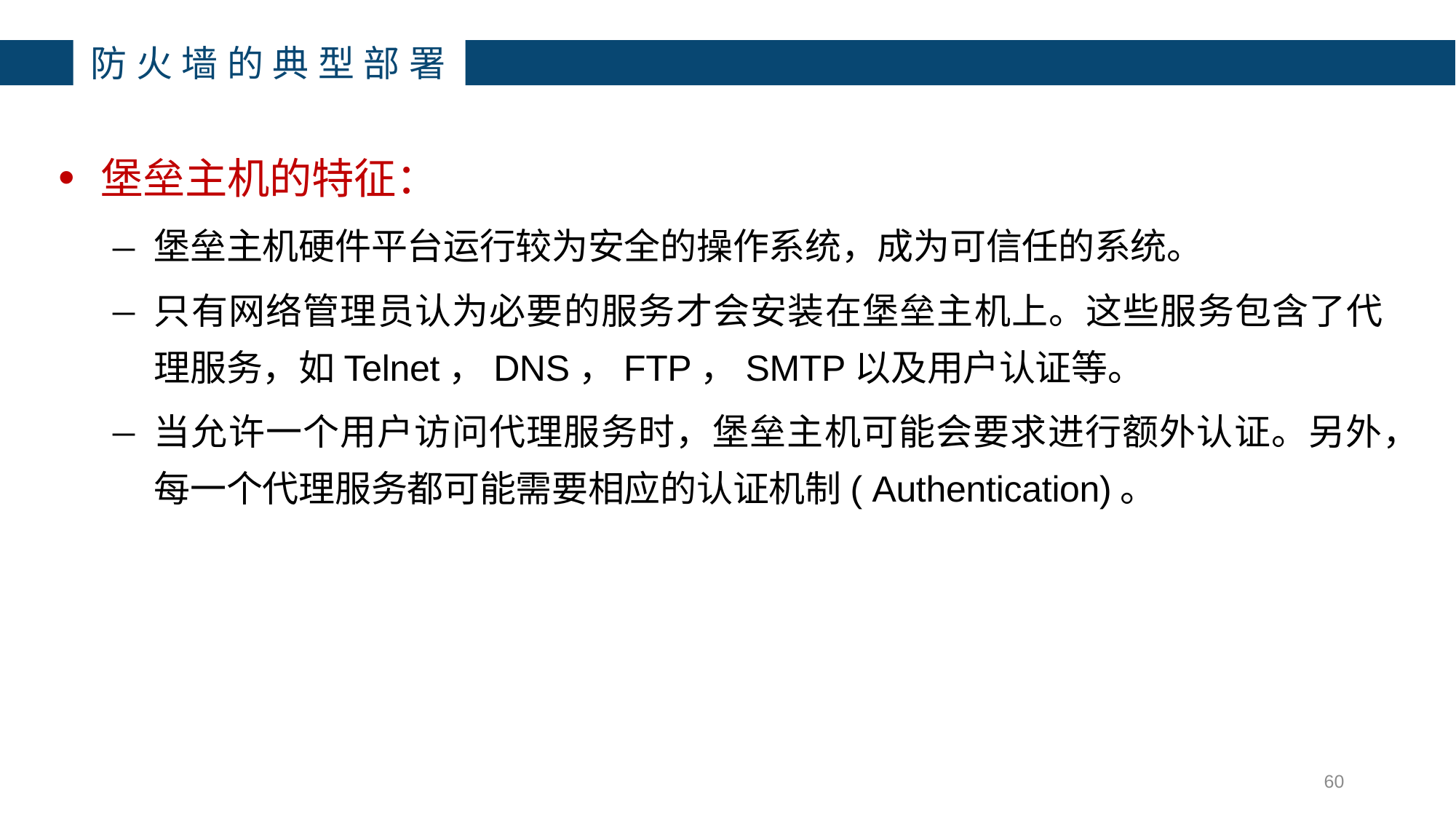

防火墙的典型部署

堡垒主机的特征：
堡垒主机硬件平台运行较为安全的操作系统，成为可信任的系统。
只有网络管理员认为必要的服务才会安装在堡垒主机上。这些服务包含了代理服务，如Telnet，DNS，FTP，SMTP以及用户认证等。
当允许一个用户访问代理服务时，堡垒主机可能会要求进行额外认证。另外，每一个代理服务都可能需要相应的认证机制( Authentication)。

60